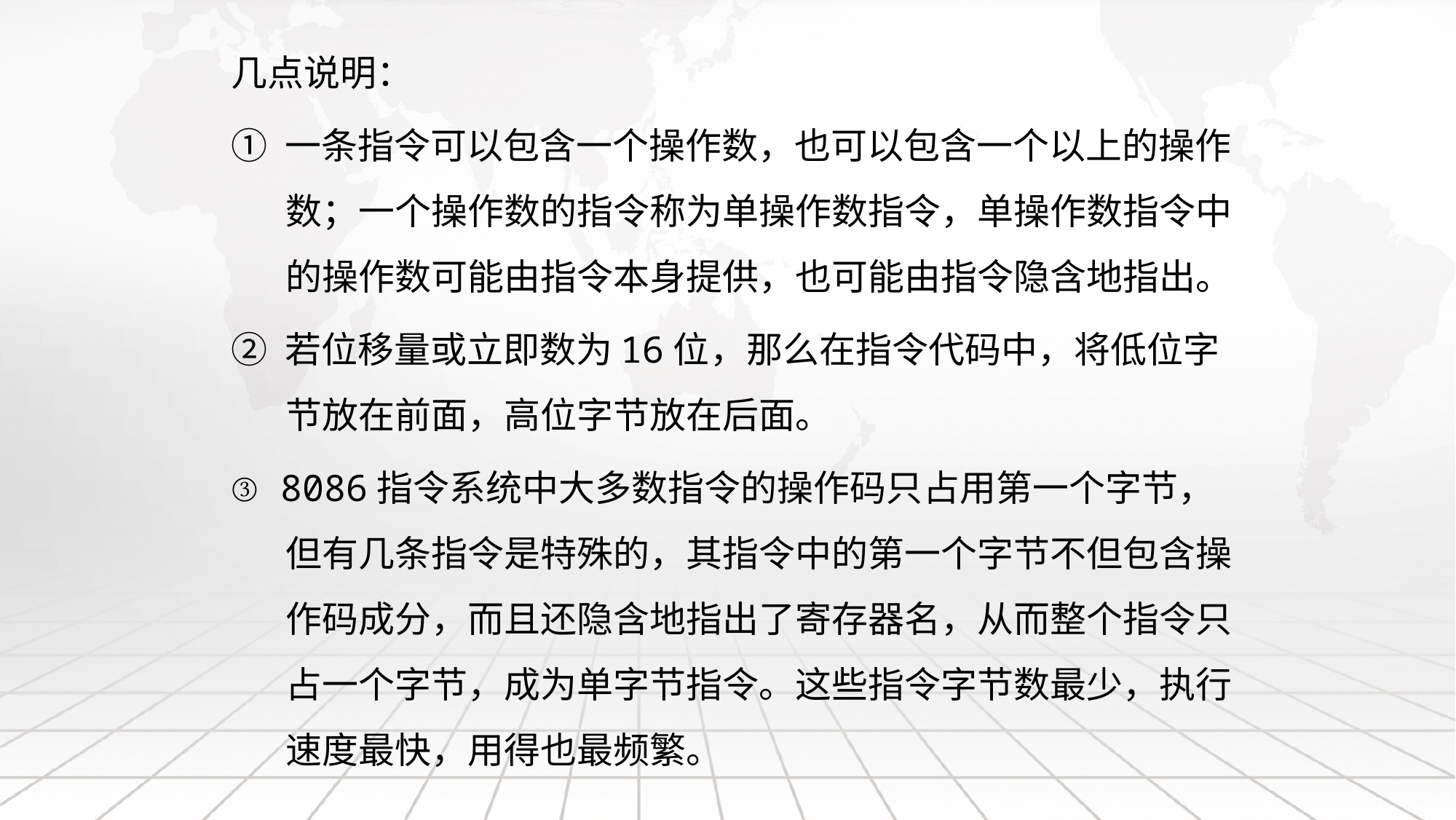

几点说明：
① 一条指令可以包含一个操作数，也可以包含一个以上的操作数；一个操作数的指令称为单操作数指令，单操作数指令中的操作数可能由指令本身提供，也可能由指令隐含地指出。
② 若位移量或立即数为16位，那么在指令代码中，将低位字节放在前面，高位字节放在后面。
③ 8086指令系统中大多数指令的操作码只占用第一个字节，但有几条指令是特殊的，其指令中的第一个字节不但包含操作码成分，而且还隐含地指出了寄存器名，从而整个指令只占一个字节，成为单字节指令。这些指令字节数最少，执行速度最快，用得也最频繁。